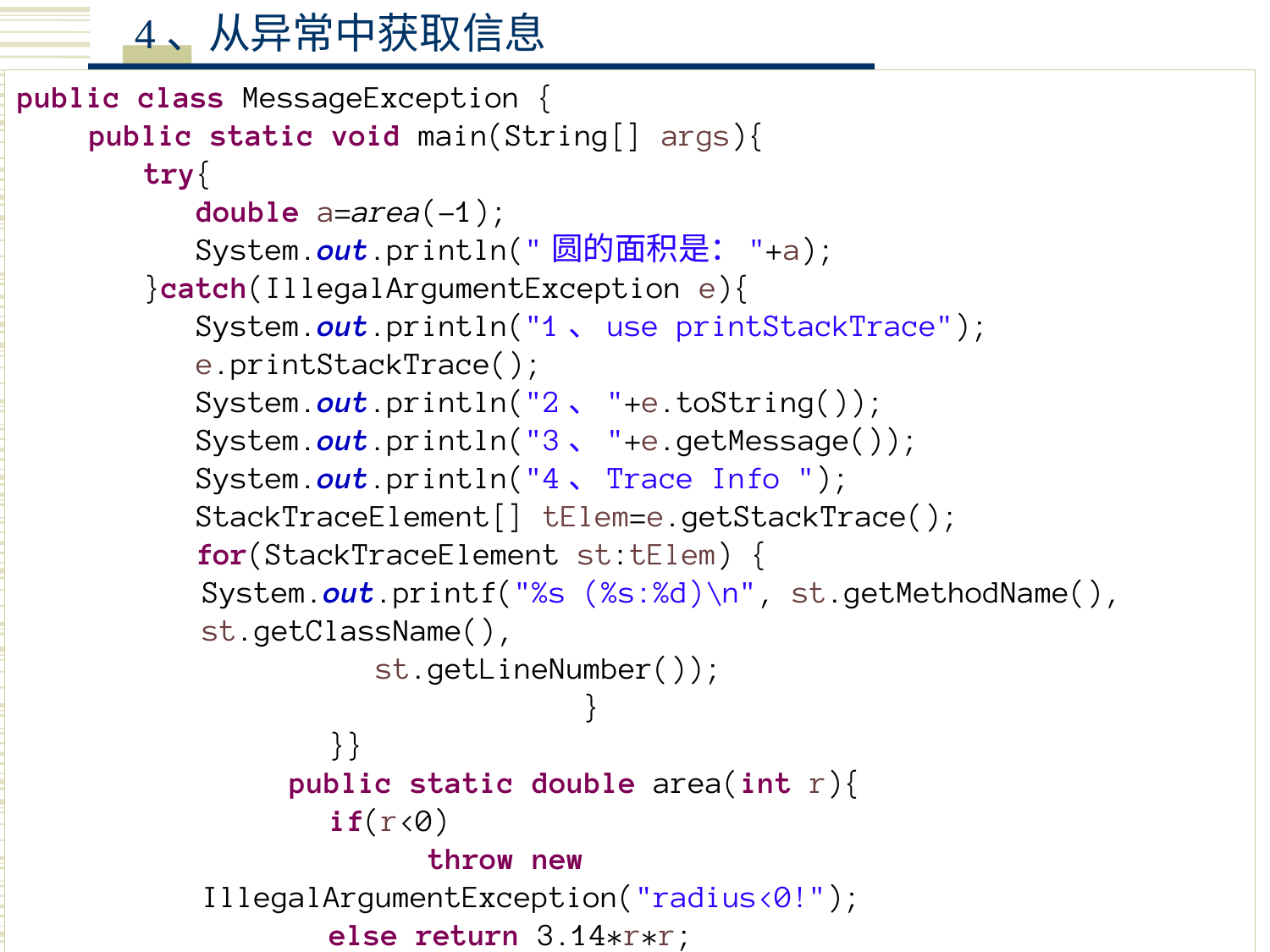

4、从异常中获取信息
public class MessageException {
          public static void main(String[] args){
	try{
	   double a=area(-1);
	   System.out.println("圆的面积是："+a);
	}catch(IllegalArgumentException e){
	   System.out.println("1、use printStackTrace");
	   e.printStackTrace();
	   System.out.println("2、"+e.toString());
	   System.out.println("3、"+e.getMessage());
	   System.out.println("4、Trace Info ");
	   StackTraceElement[] tElem=e.getStackTrace();
	   for(StackTraceElement st:tElem) {
System.out.printf("%s (%s:%d)\n", st.getMethodName(), st.getClassName(),                                                    st.getLineNumber());
			}
	}}
     public static double area(int r){
	if(r<0)
             throw new IllegalArgumentException("radius<0!");
	else return 3.14*r*r;
	}}